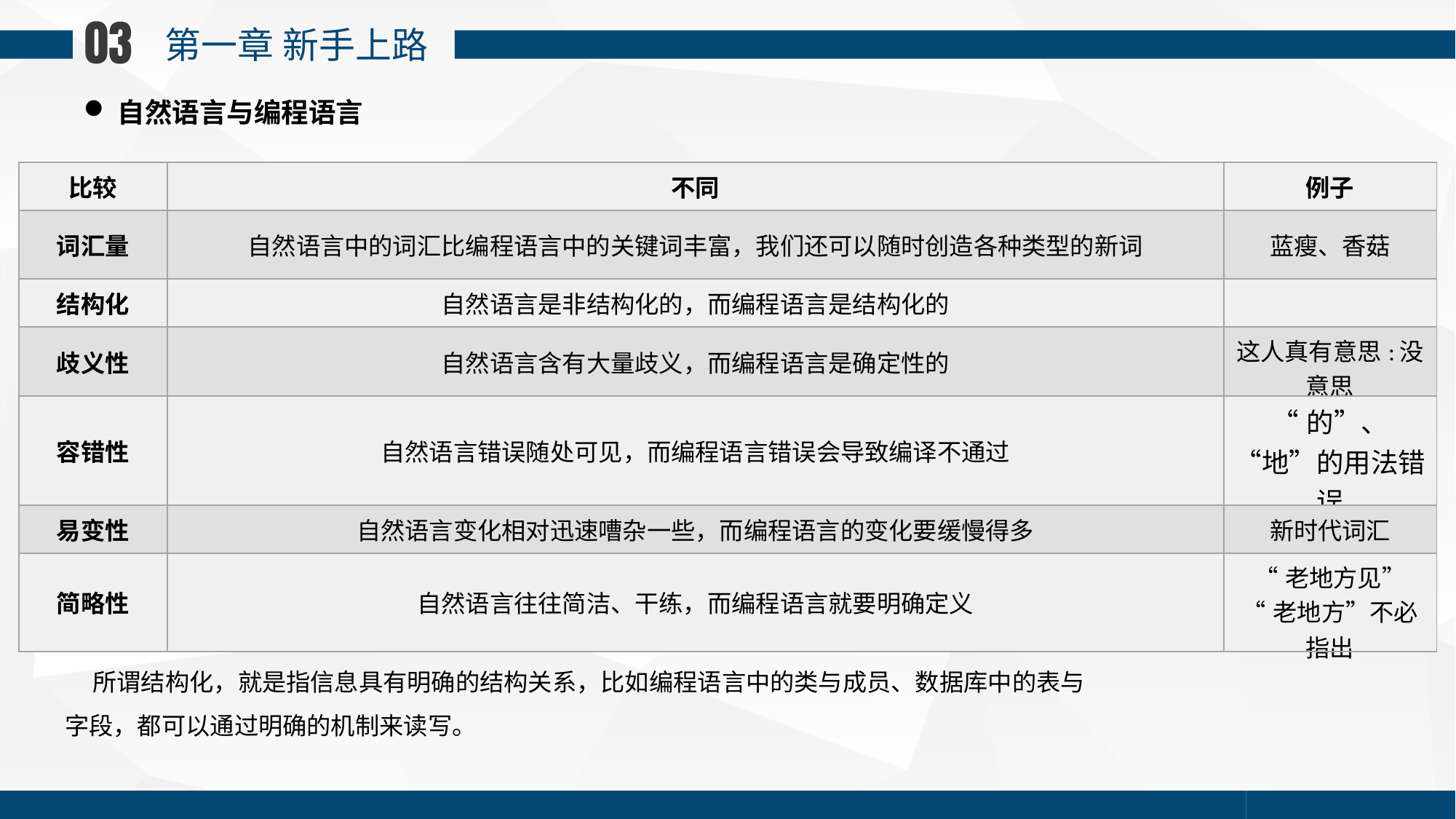

03
 第一章 新手上路

自然语言与编程语言
| 比较 | 不同 | 例子 |
| --- | --- | --- |
| 词汇量 | 自然语言中的词汇比编程语言中的关键词丰富，我们还可以随时创造各种类型的新词 | 蓝瘦、香菇 |
| 结构化 | 自然语言是非结构化的，而编程语言是结构化的 |  |
| 歧义性 | 自然语言含有大量歧义，而编程语言是确定性的 | 这人真有意思:没意思 |
| 容错性 | 自然语言错误随处可见，而编程语言错误会导致编译不通过 | “的”、“地”的用法错误 |
| 易变性 | 自然语言变化相对迅速嘈杂一些，而编程语言的变化要缓慢得多 | 新时代词汇 |
| 简略性 | 自然语言往往简洁、干练，而编程语言就要明确定义 | “老地方见” “老地方”不必指出 |
    所谓结构化，就是指信息具有明确的结构关系，比如编程语言中的类与成员、数据库中的表与字段，都可以通过明确的机制来读写。